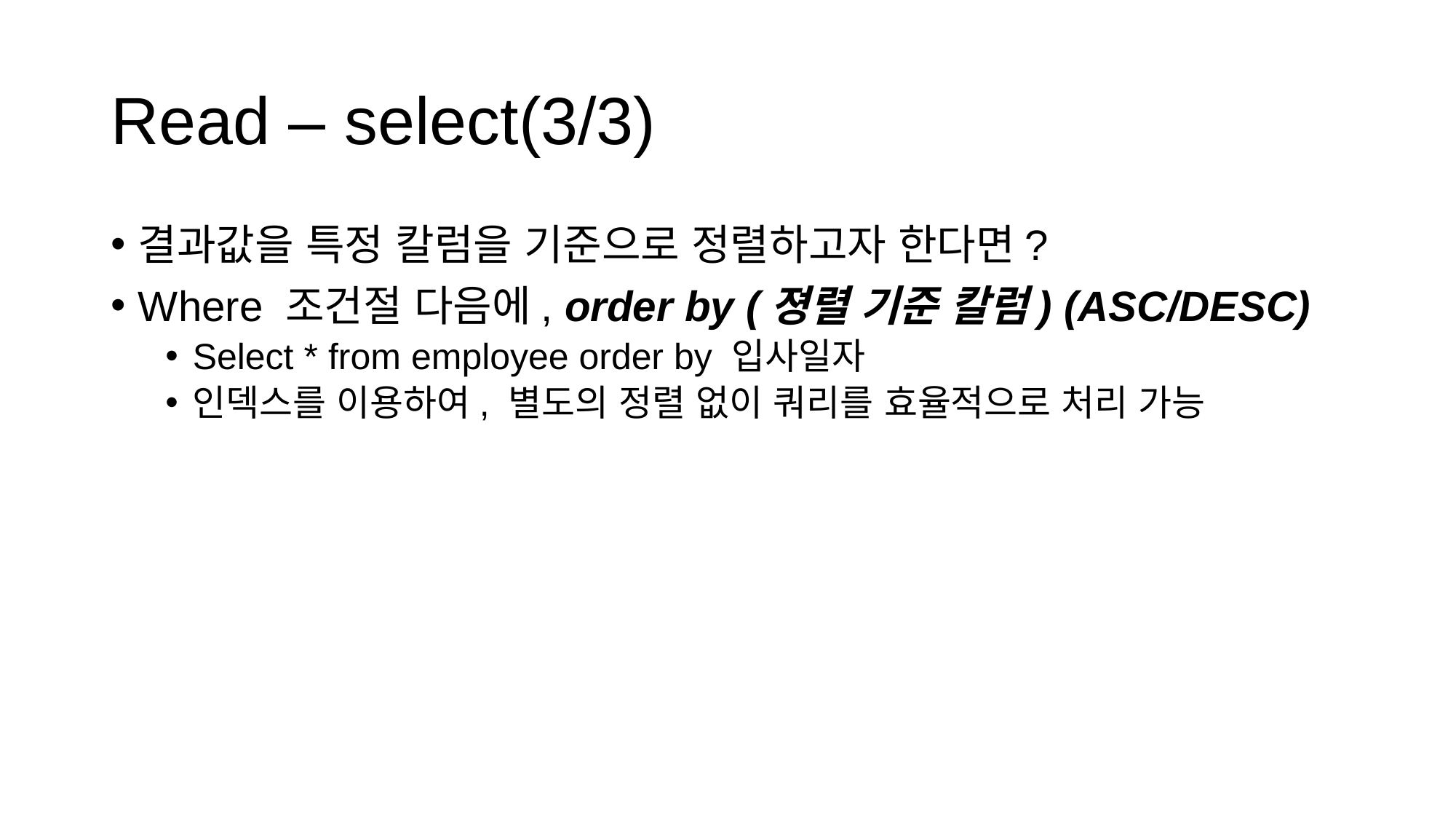

# Read – select(3/3)
결과값을 특정 칼럼을 기준으로 정렬하고자 한다면?
Where 조건절 다음에, order by (졍렬 기준 칼럼) (ASC/DESC)
Select * from employee order by 입사일자
인덱스를 이용하여, 별도의 정렬 없이 쿼리를 효율적으로 처리 가능